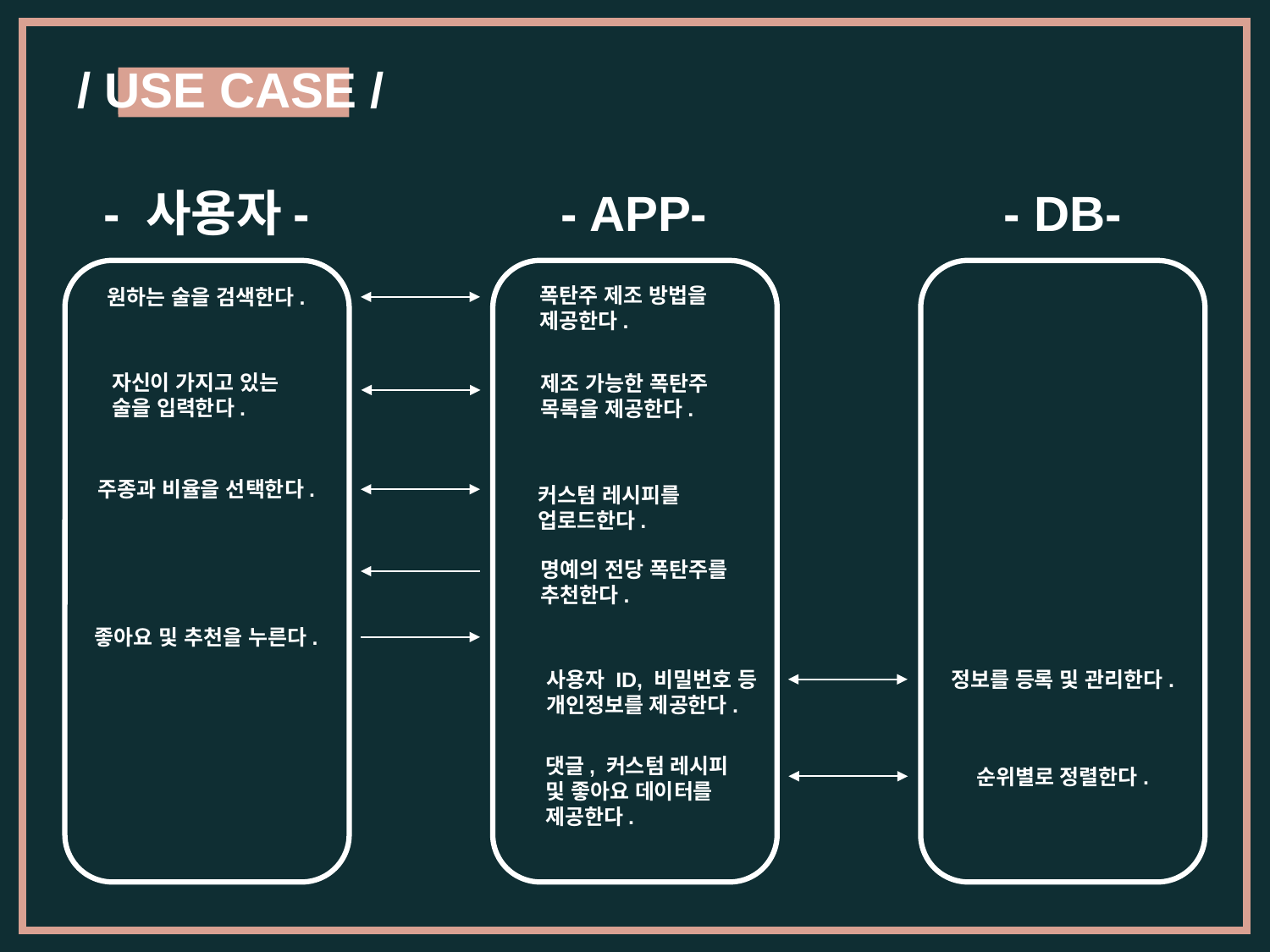

/ USE CASE /

- 사용자-
- APP-
- DB-

폭탄주 제조 방법을
제공한다.
원하는 술을 검색한다.
자신이 가지고 있는
술을 입력한다.
제조 가능한 폭탄주
목록을 제공한다.
주종과 비율을 선택한다.
커스텀 레시피를
업로드한다.
명예의 전당 폭탄주를
추천한다.
좋아요 및 추천을 누른다.
사용자 ID, 비밀번호 등
개인정보를 제공한다.
정보를 등록 및 관리한다.
댓글, 커스텀 레시피
및 좋아요 데이터를
제공한다.
순위별로 정렬한다.